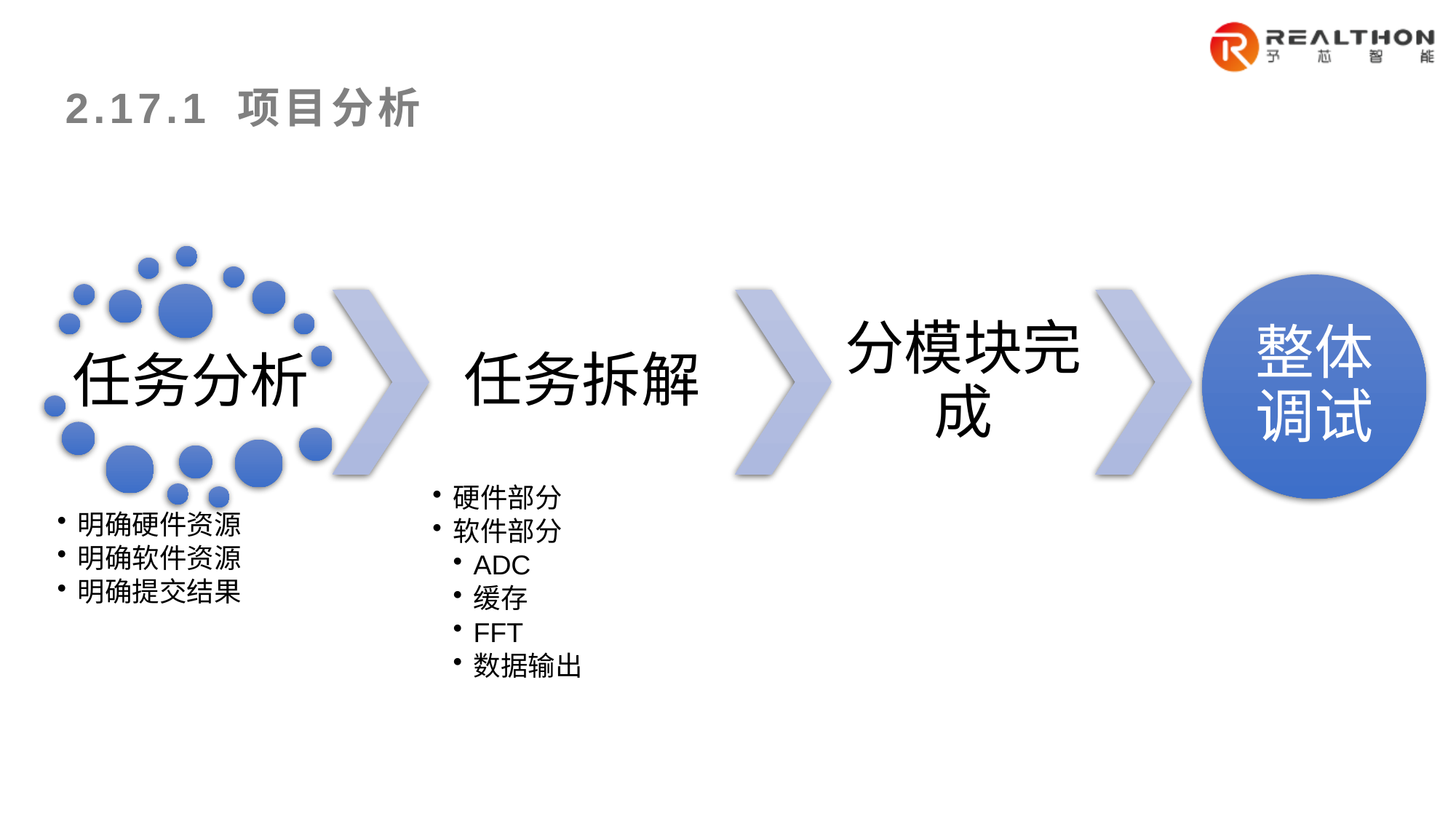

2.17.1 项目分析
任务分析
明确硬件资源
明确软件资源
明确提交结果
任务拆解
硬件部分
软件部分
ADC
缓存
FFT
数据输出
分模块完成
整体调试